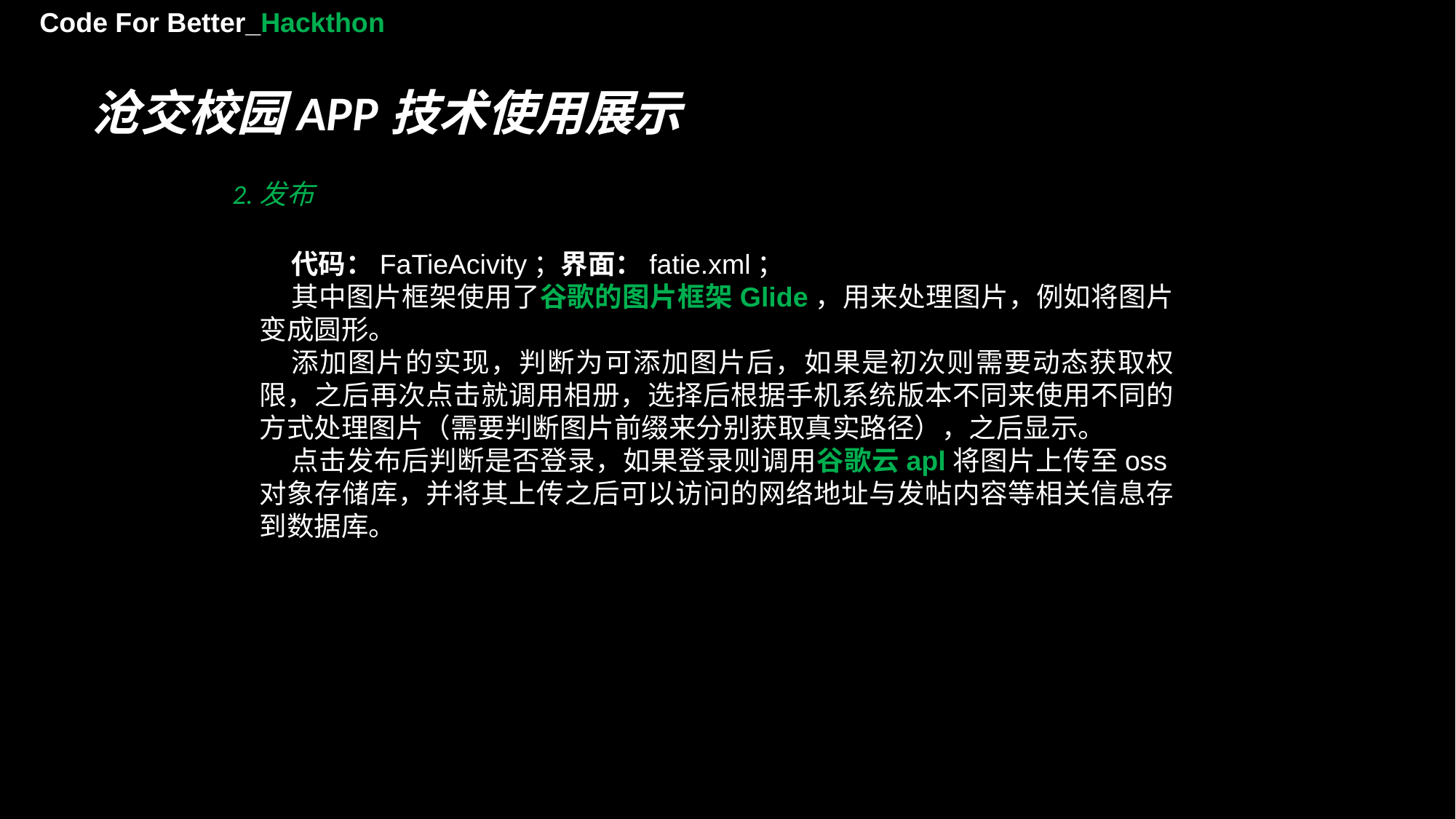

Code For Better_Hackthon
沧交校园APP技术使用展示
2.发布
代码：FaTieAcivity；界面：fatie.xml；
其中图片框架使用了谷歌的图片框架Glide，用来处理图片，例如将图片变成圆形。
添加图片的实现，判断为可添加图片后，如果是初次则需要动态获取权限，之后再次点击就调用相册，选择后根据手机系统版本不同来使用不同的方式处理图片（需要判断图片前缀来分别获取真实路径），之后显示。
点击发布后判断是否登录，如果登录则调用谷歌云apl将图片上传至oss对象存储库，并将其上传之后可以访问的网络地址与发帖内容等相关信息存到数据库。